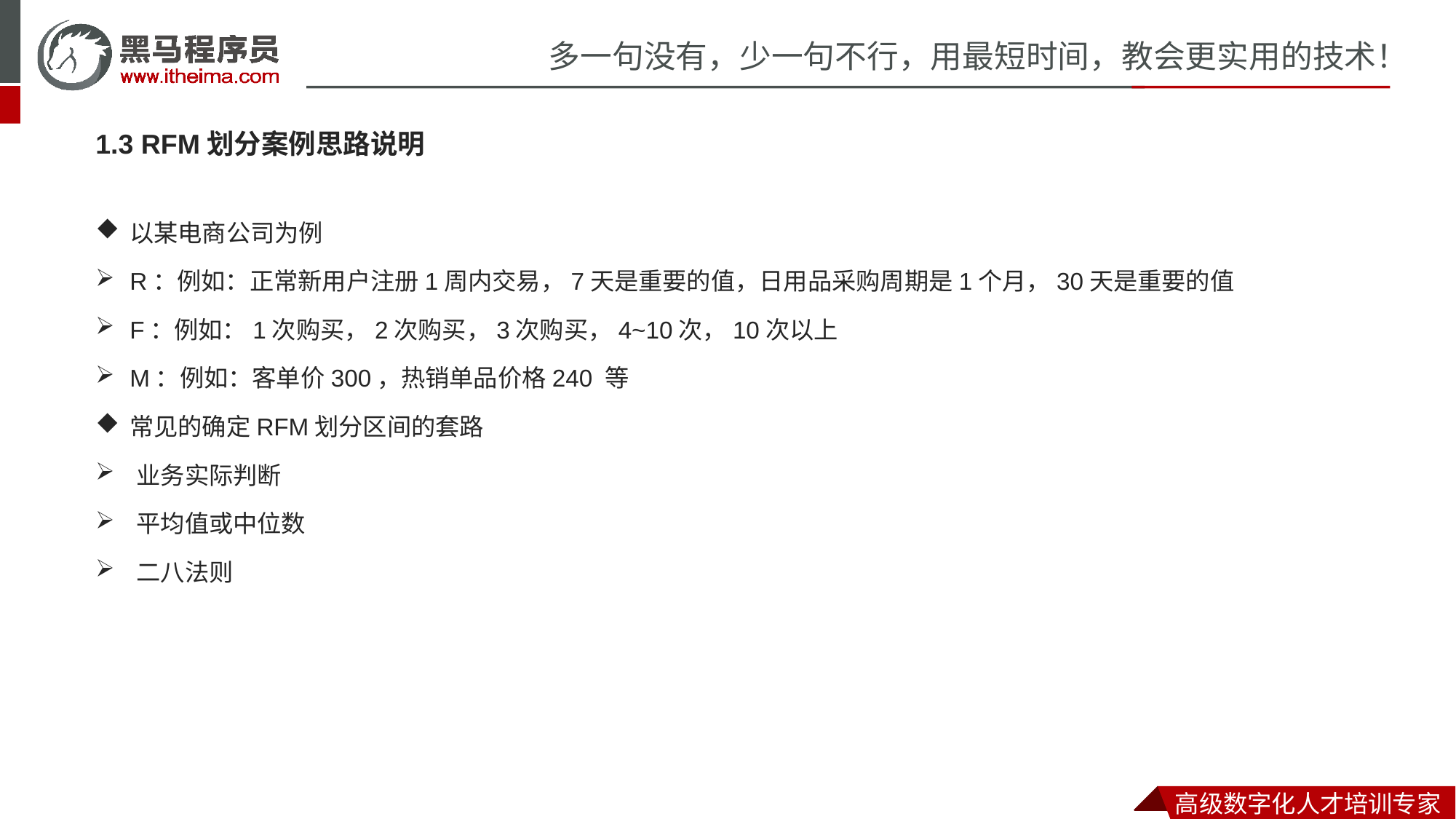

1.3 RFM划分案例思路说明
以某电商公司为例
R：例如：正常新用户注册1周内交易，7天是重要的值，日用品采购周期是1个月，30天是重要的值
F：例如：1次购买，2次购买，3次购买，4~10次，10次以上
M：例如：客单价300，热销单品价格240 等
常见的确定RFM划分区间的套路
业务实际判断
平均值或中位数
二八法则